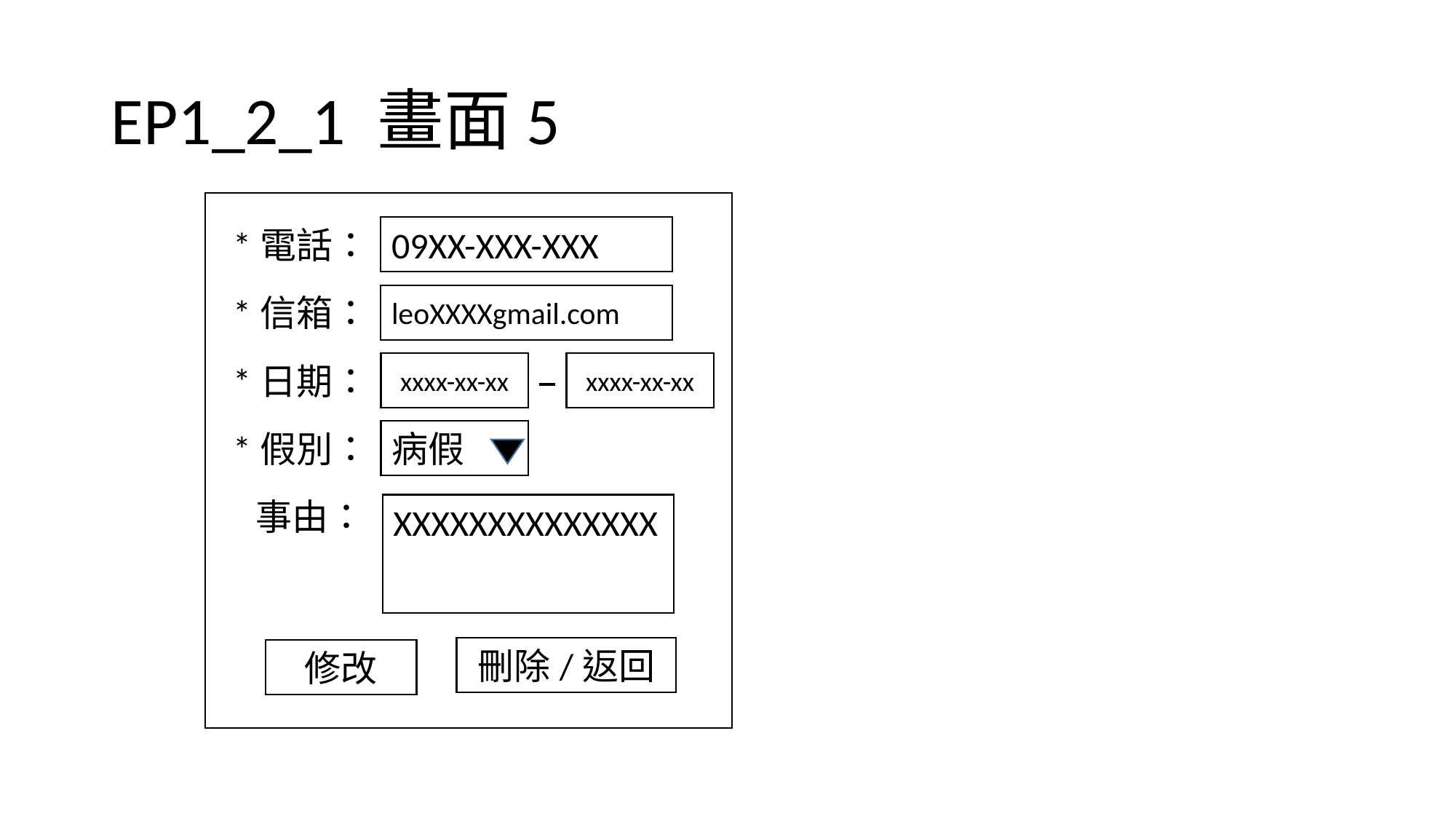

# EP1_2_1 畫面5

*電話：
09XX-XXX-XXX
*信箱：
leoXXXXgmail.com
xxxx-xx-xx
*日期：
xxxx-xx-xx
*假別：
病假

事由：
XXXXXXXXXXXXXX
刪除/返回
修改